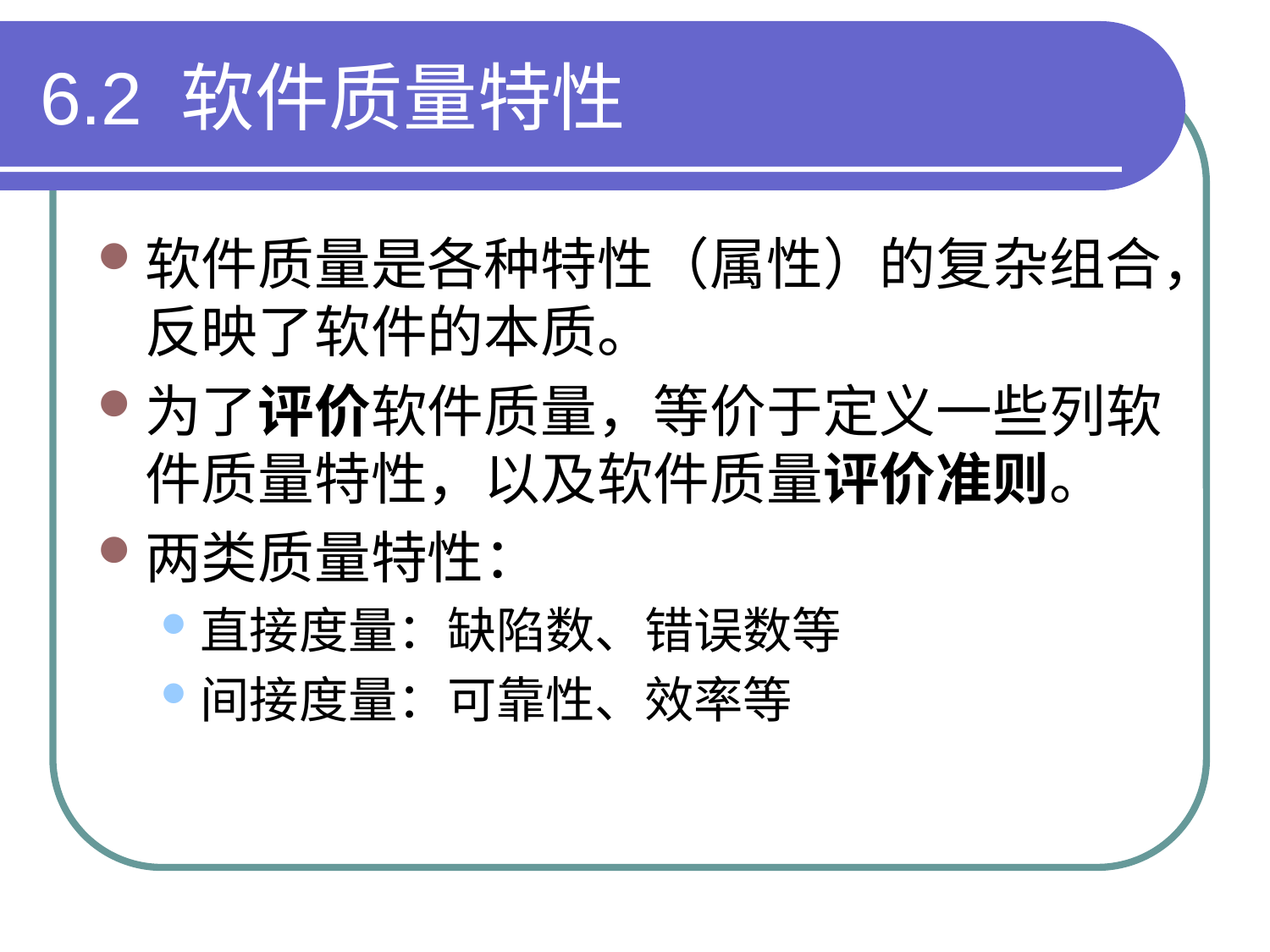

# 6.2 软件质量特性
软件质量是各种特性（属性）的复杂组合，反映了软件的本质。
为了评价软件质量，等价于定义一些列软件质量特性，以及软件质量评价准则。
两类质量特性：
直接度量：缺陷数、错误数等
间接度量：可靠性、效率等

11